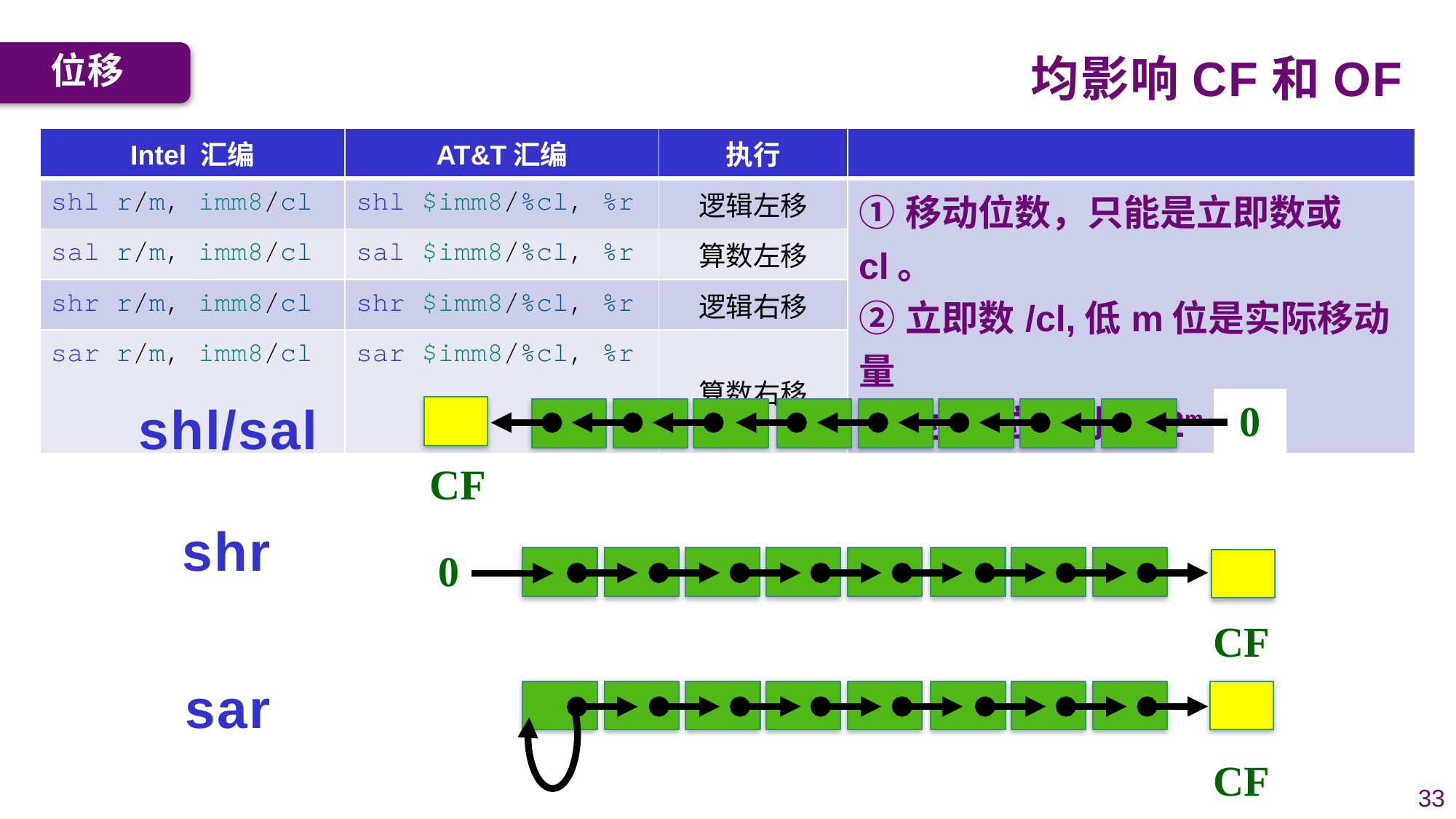

位移

均影响CF和OF
| Intel 汇编 | AT&T汇编 | 执行 |  |
| --- | --- | --- | --- |
| shl r/m, imm8/cl | shl $imm8/%cl, %r | 逻辑左移 | ①移动位数，只能是立即数或cl。 ②立即数/cl,低m位是实际移动量 ③r为w位，则w=2m |
| sal r/m, imm8/cl | sal $imm8/%cl, %r | 算数左移 |  |
| shr r/m, imm8/cl | shr $imm8/%cl, %r | 逻辑右移 |  |
| sar r/m, imm8/cl | sar $imm8/%cl, %r | 算数右移 |  |
CF
0

shl/sal
shr
0

CF
sar

CF
33